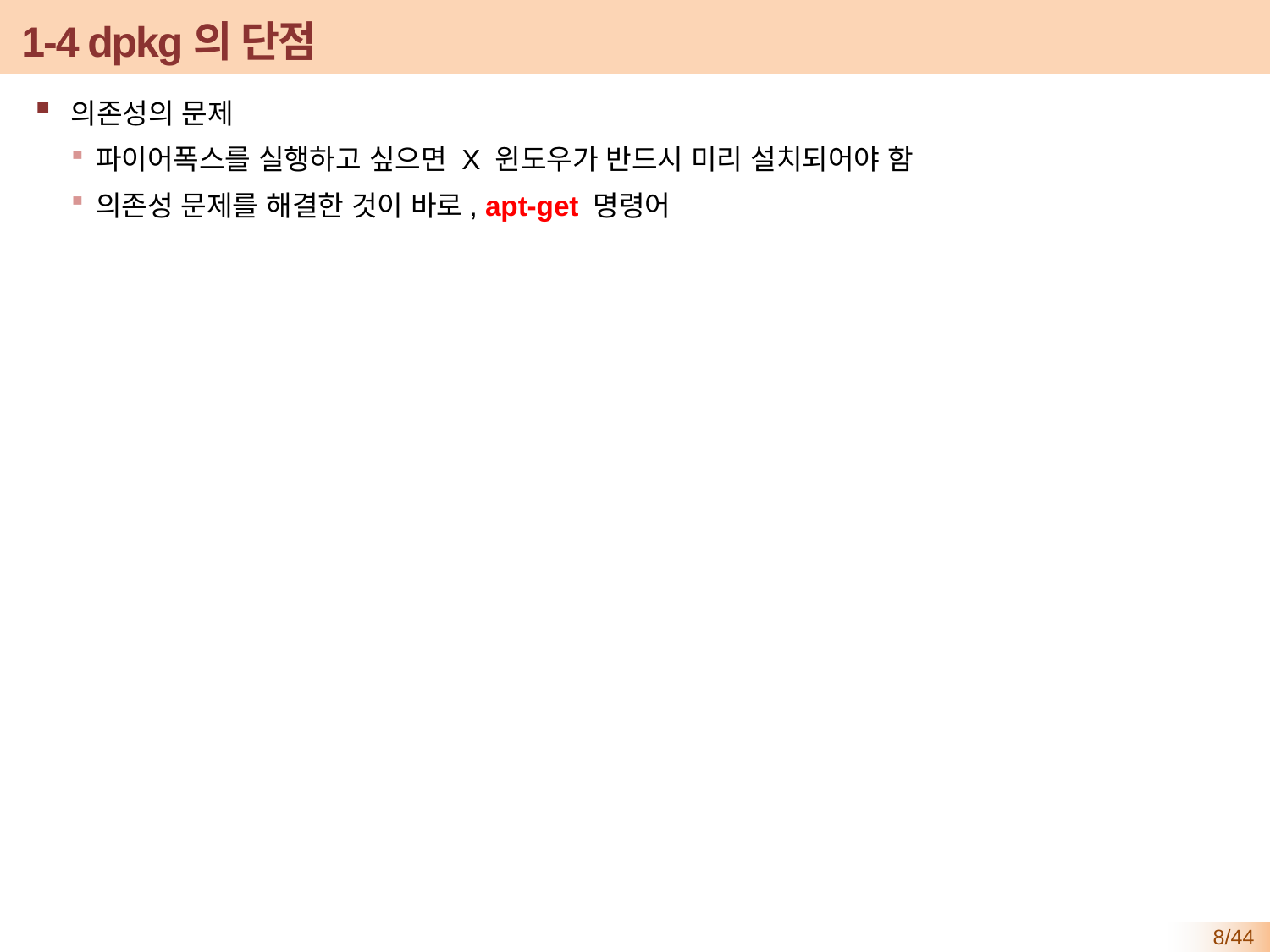

# 1-4 dpkg의 단점
의존성의 문제
파이어폭스를 실행하고 싶으면 X 윈도우가 반드시 미리 설치되어야 함
의존성 문제를 해결한 것이 바로, apt-get 명령어